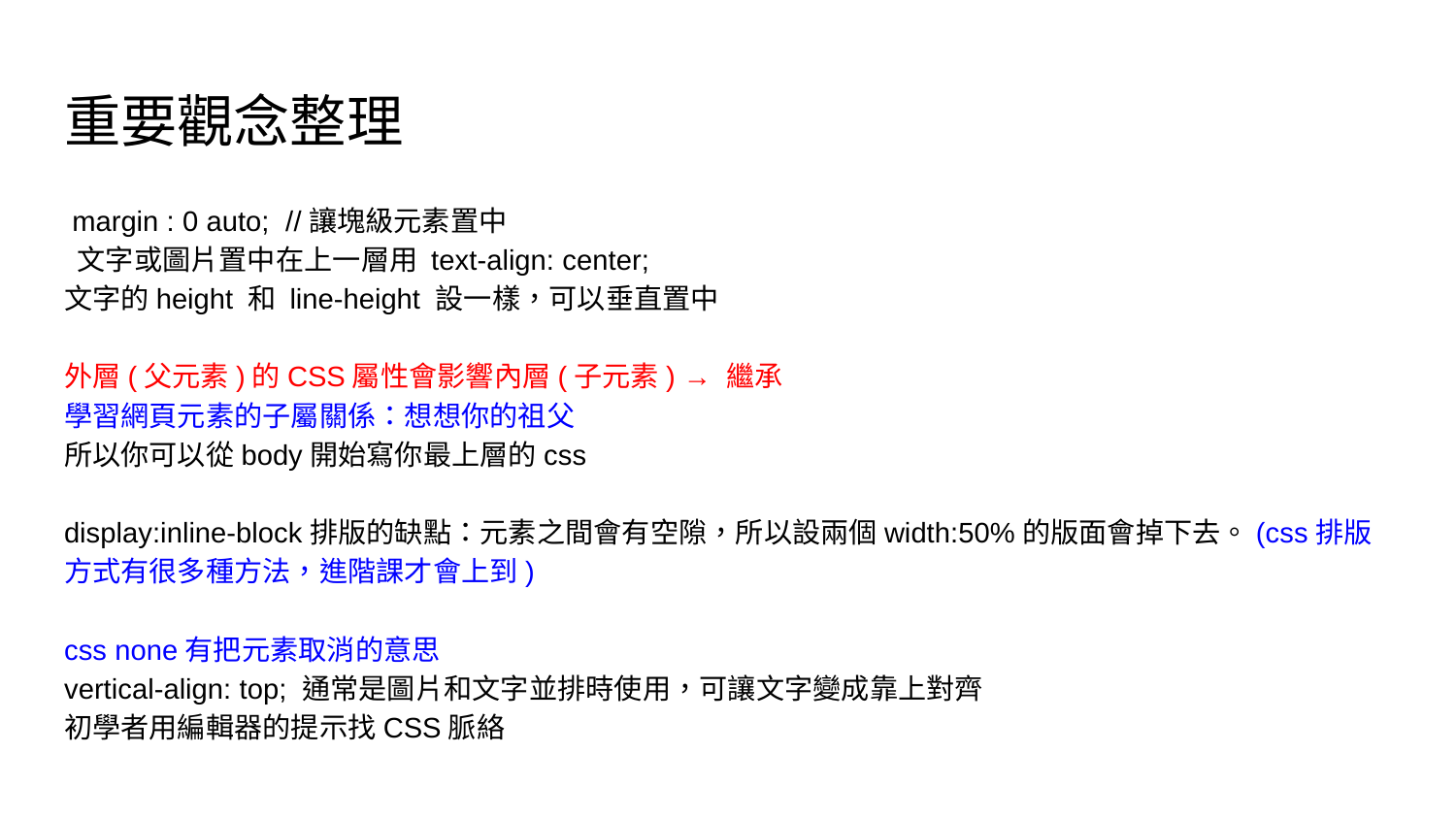

# 重要觀念整理
 margin : 0 auto;  //讓塊級元素置中
 文字或圖片置中在上一層用 text-align: center;
文字的height 和 line-height 設一樣，可以垂直置中
外層(父元素)的CSS屬性會影響內層(子元素) → 繼承
學習網頁元素的子屬關係：想想你的祖父
所以你可以從body開始寫你最上層的css
display:inline-block排版的缺點：元素之間會有空隙，所以設兩個width:50%的版面會掉下去。(css排版方式有很多種方法，進階課才會上到)
css none有把元素取消的意思
vertical-align: top; 通常是圖片和文字並排時使用，可讓文字變成靠上對齊
初學者用編輯器的提示找CSS脈絡